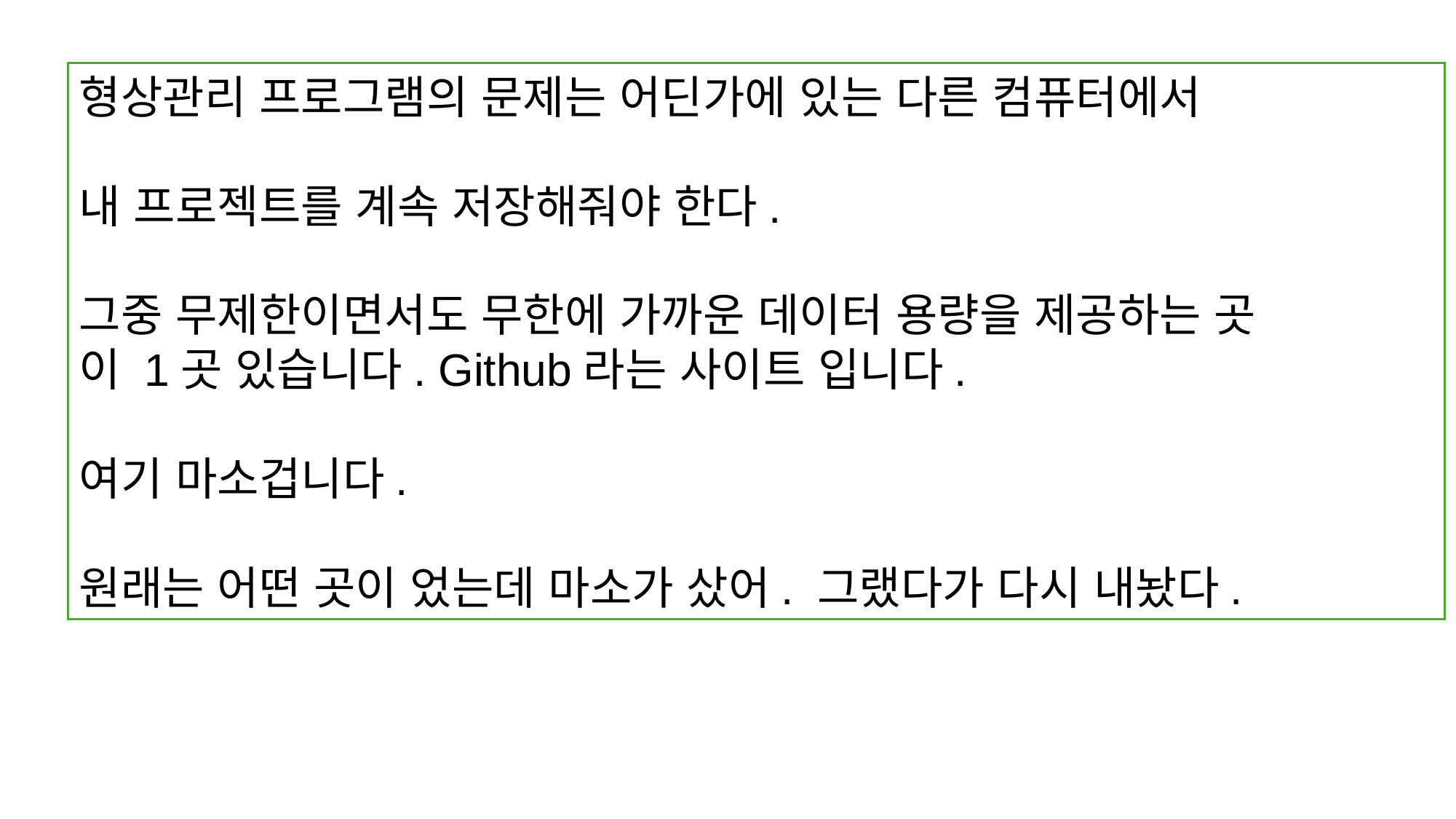

형상관리 프로그램의 문제는 어딘가에 있는 다른 컴퓨터에서

내 프로젝트를 계속 저장해줘야 한다.

그중 무제한이면서도 무한에 가까운 데이터 용량을 제공하는 곳
이 1곳 있습니다. Github라는 사이트 입니다.

여기 마소겁니다.

원래는 어떤 곳이 었는데 마소가 샀어. 그랬다가 다시 내놨다.